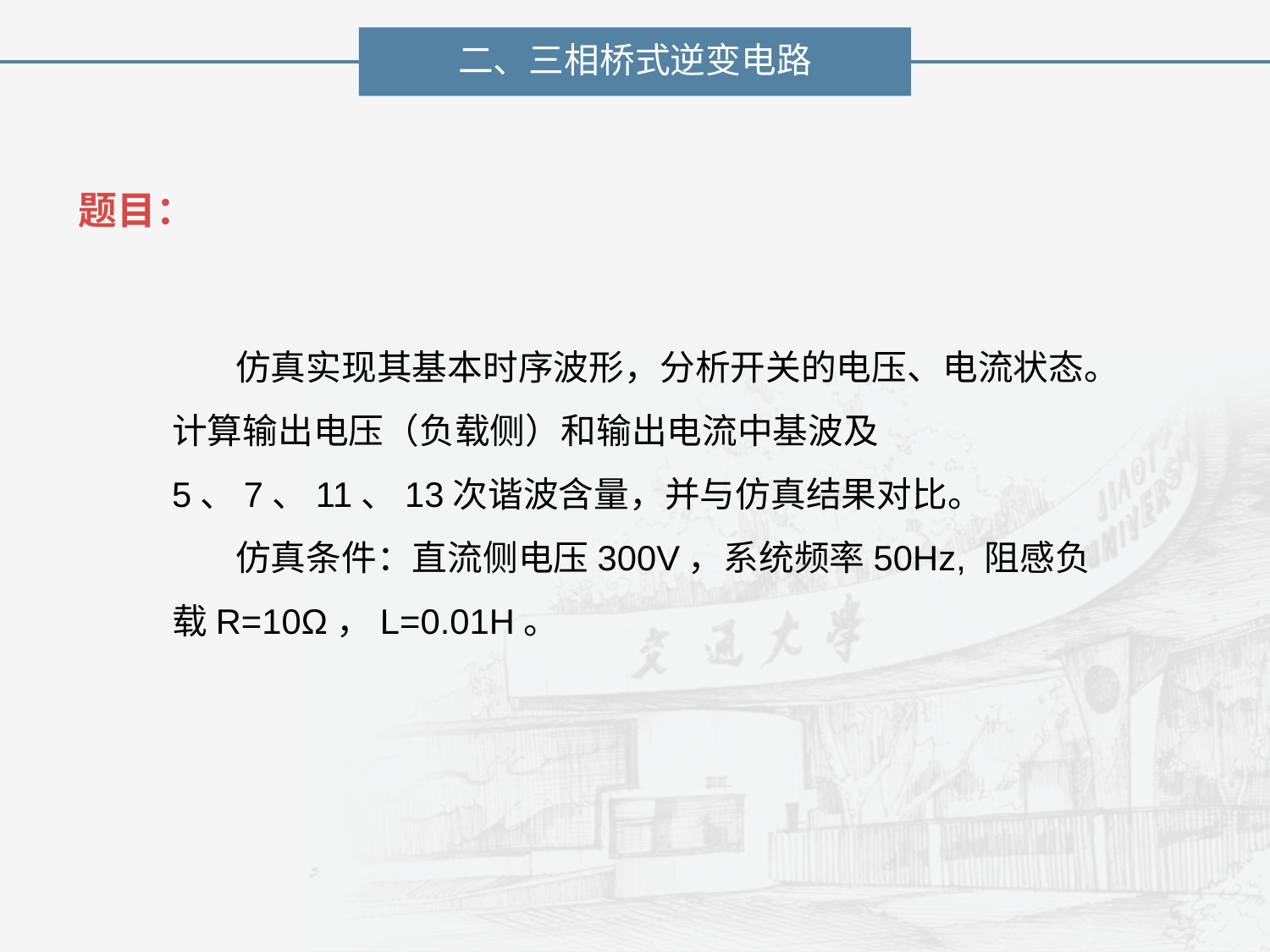

二、三相桥式逆变电路
题目：
仿真实现其基本时序波形，分析开关的电压、电流状态。计算输出电压（负载侧）和输出电流中基波及5、7、11、13次谐波含量，并与仿真结果对比。
仿真条件：直流侧电压300V，系统频率50Hz, 阻感负载R=10Ω，L=0.01H。